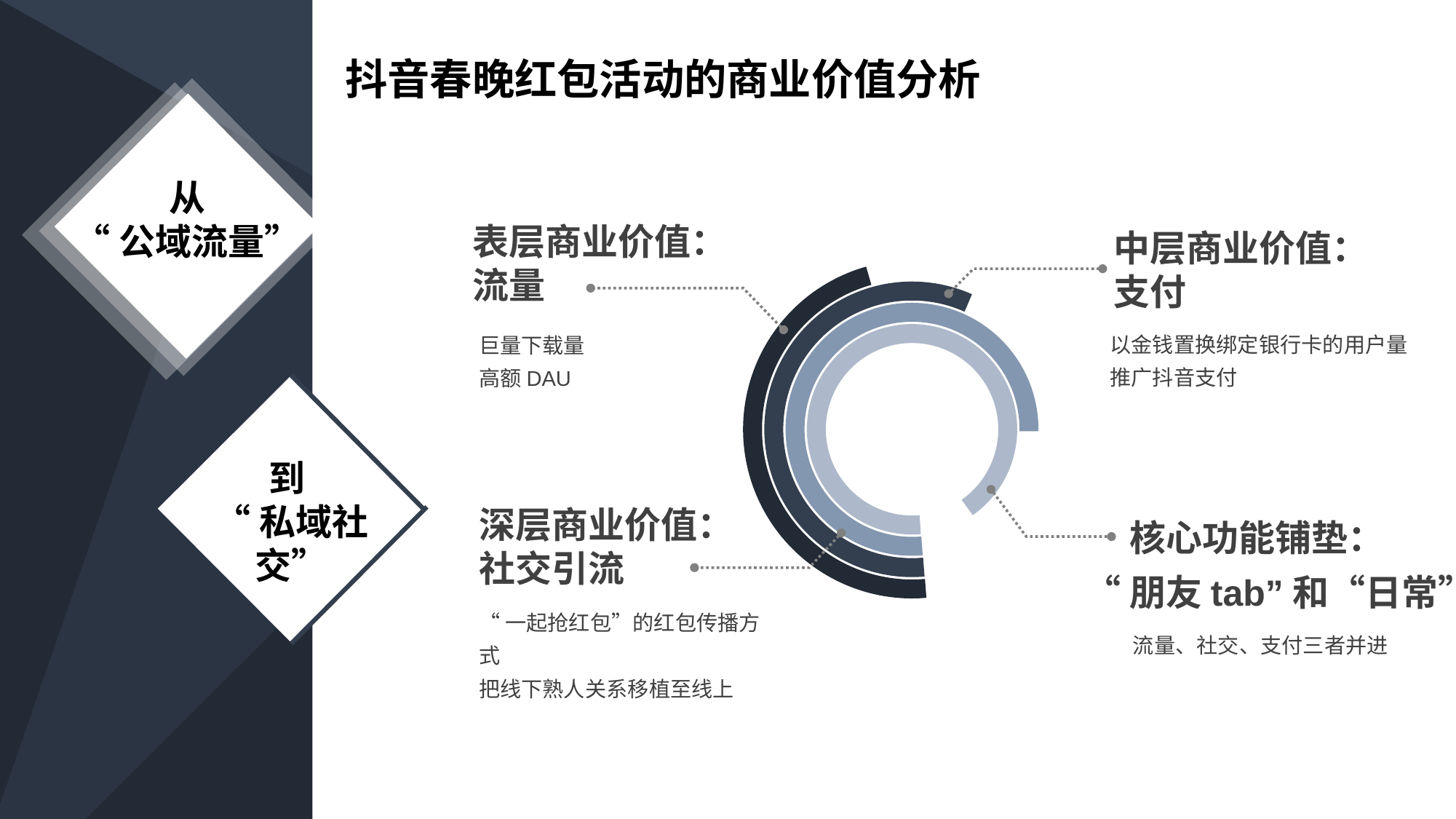

抖音春晚红包活动的商业价值分析

从
“公域流量”
表层商业价值：
流量
中层商业价值：
支付

以金钱置换绑定银行卡的用户量
推广抖音支付
巨量下载量
高额DAU

到
“私域社交”

深层商业价值：
社交引流
核心功能铺垫：

“朋友tab”和“日常”
“一起抢红包”的红包传播方式
把线下熟人关系移植至线上
流量、社交、支付三者并进